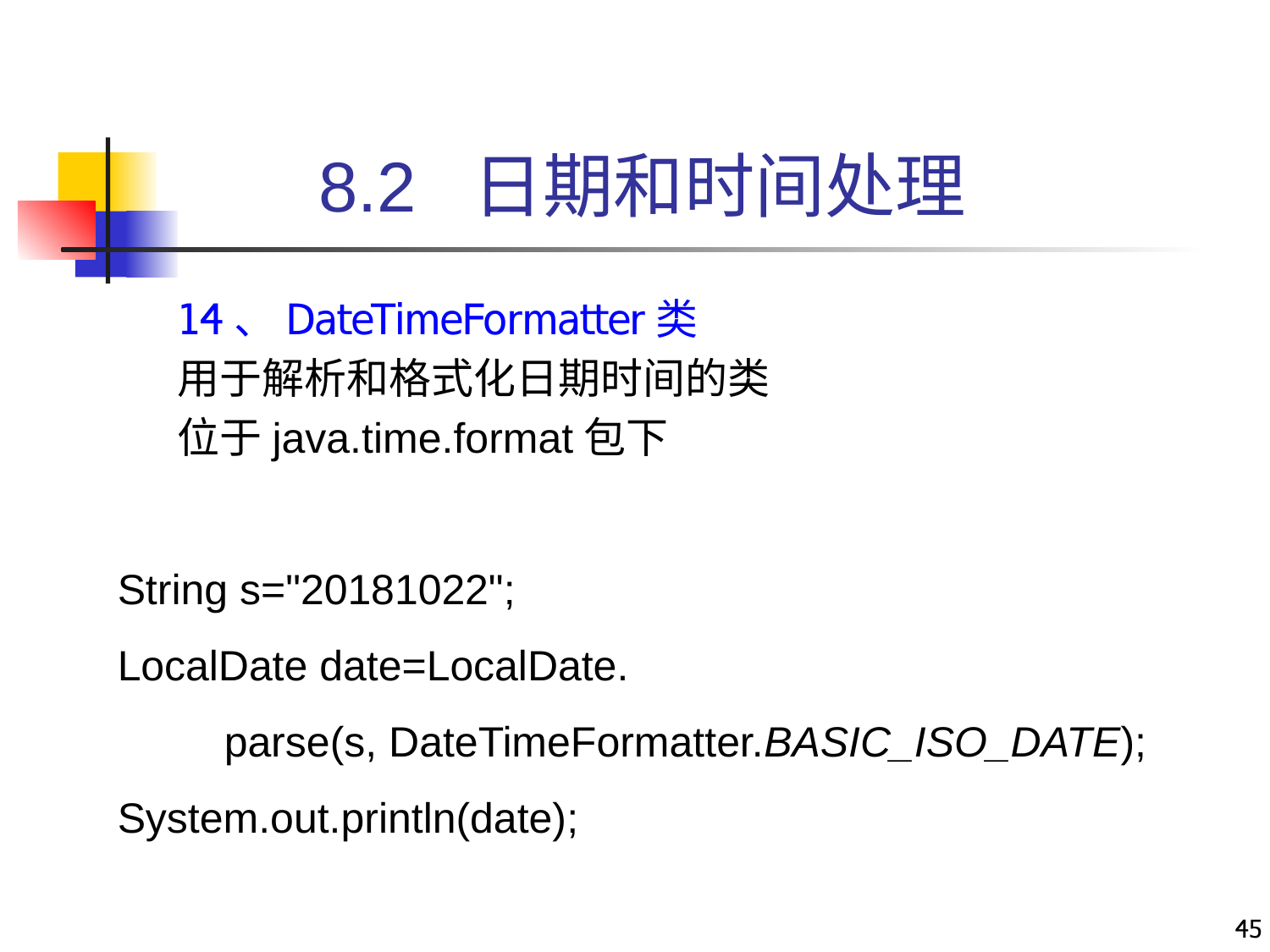

# 8.2  日期和时间处理
14、DateTimeFormatter类
用于解析和格式化日期时间的类
位于java.time.format包下
String s="20181022";
LocalDate date=LocalDate.
         parse(s, DateTimeFormatter.BASIC_ISO_DATE);
System.out.println(date);
45